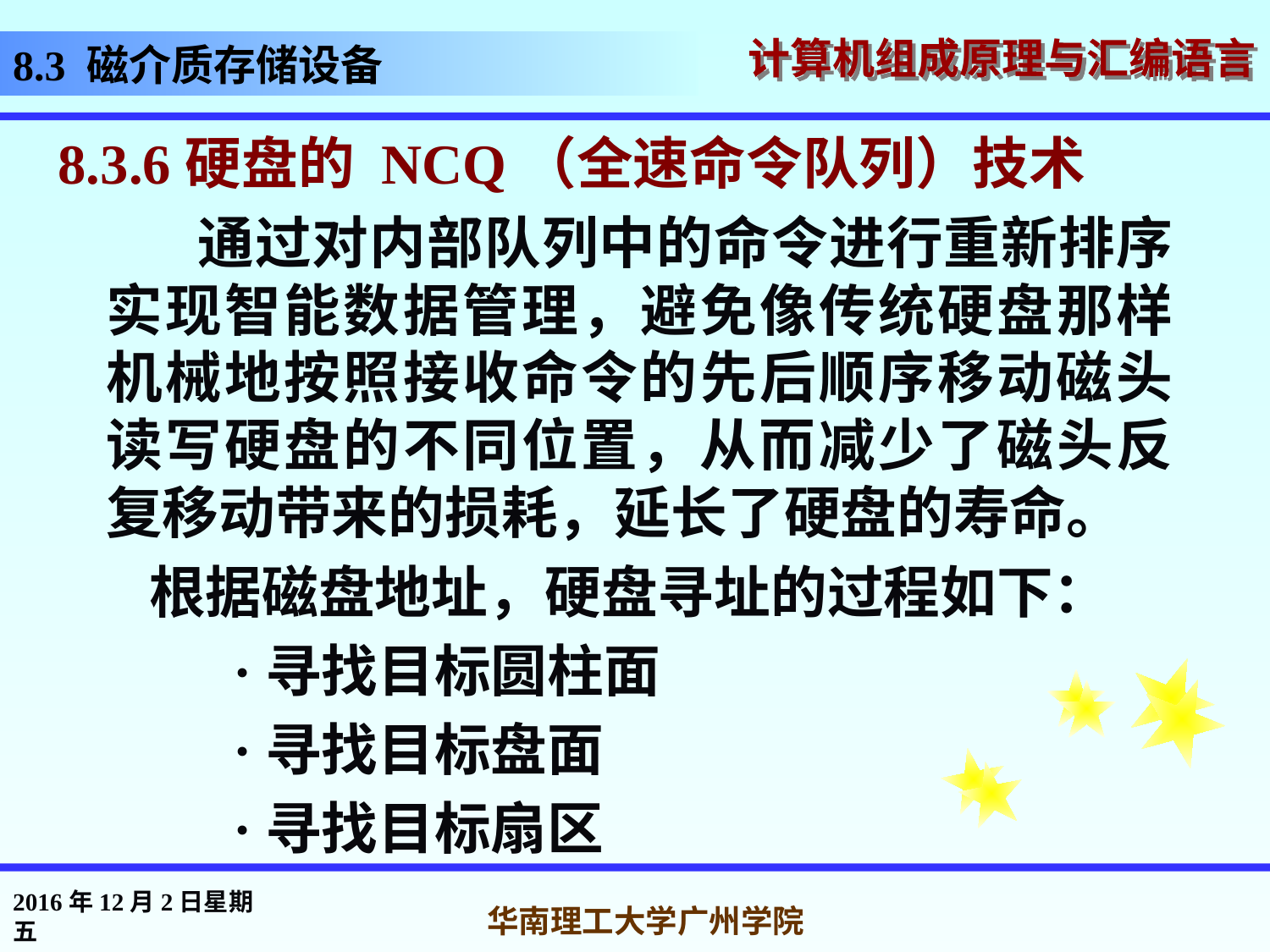

# 8.3 磁介质存储设备
8.3.6硬盘的 NCQ（全速命令队列）技术
         通过对内部队列中的命令进行重新排序实现智能数据管理，避免像传统硬盘那样机械地按照接收命令的先后顺序移动磁头读写硬盘的不同位置，从而减少了磁头反复移动带来的损耗，延长了硬盘的寿命。
      根据磁盘地址，硬盘寻址的过程如下：
    	·寻找目标圆柱面
      	·寻找目标盘面
    	·寻找目标扇区
2016年12月2日星期五
华南理工大学广州学院